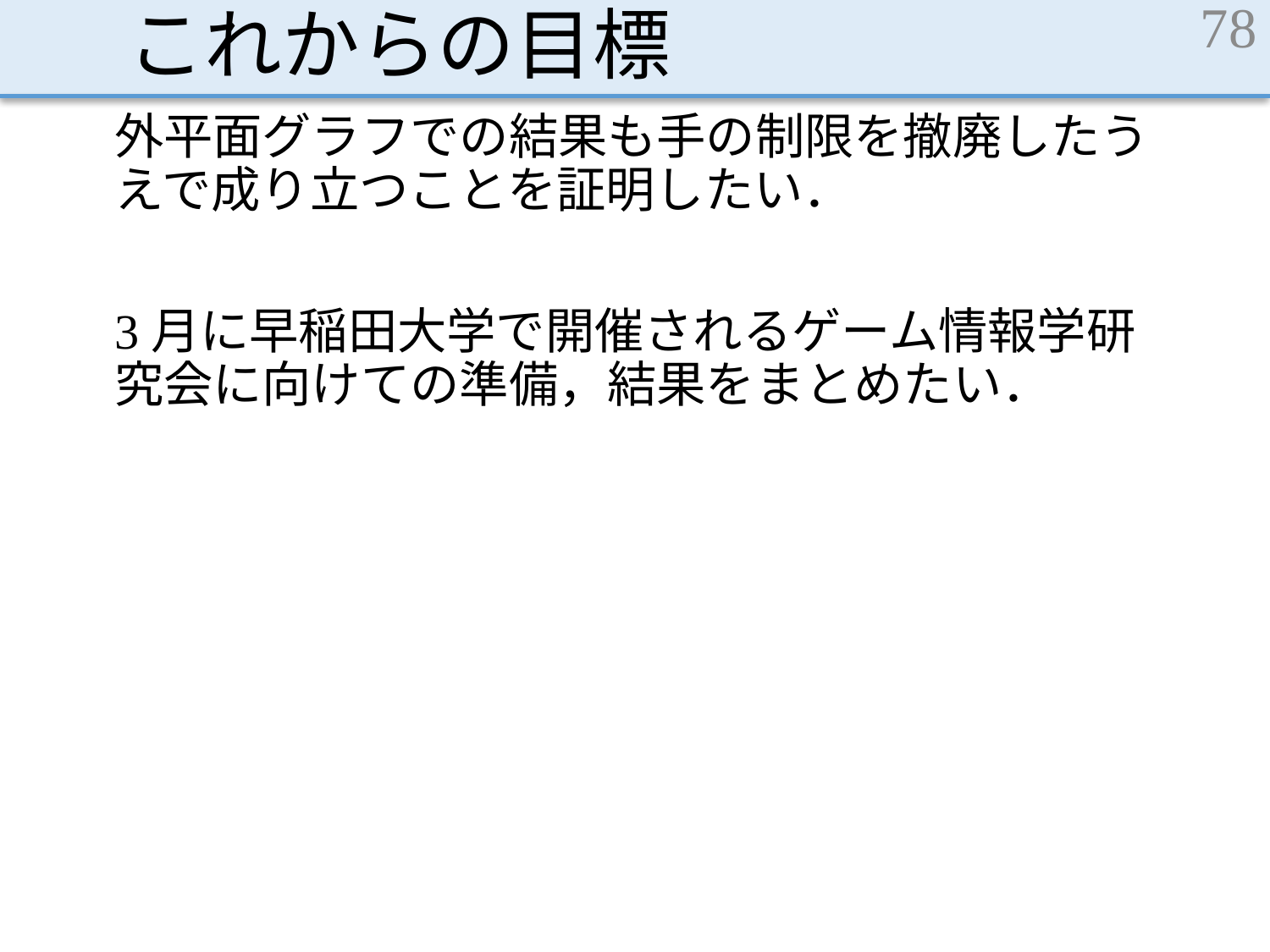

# これからの目標
78
外平面グラフでの結果も手の制限を撤廃したうえで成り立つことを証明したい．

3月に早稲田大学で開催されるゲーム情報学研究会に向けての準備，結果をまとめたい．